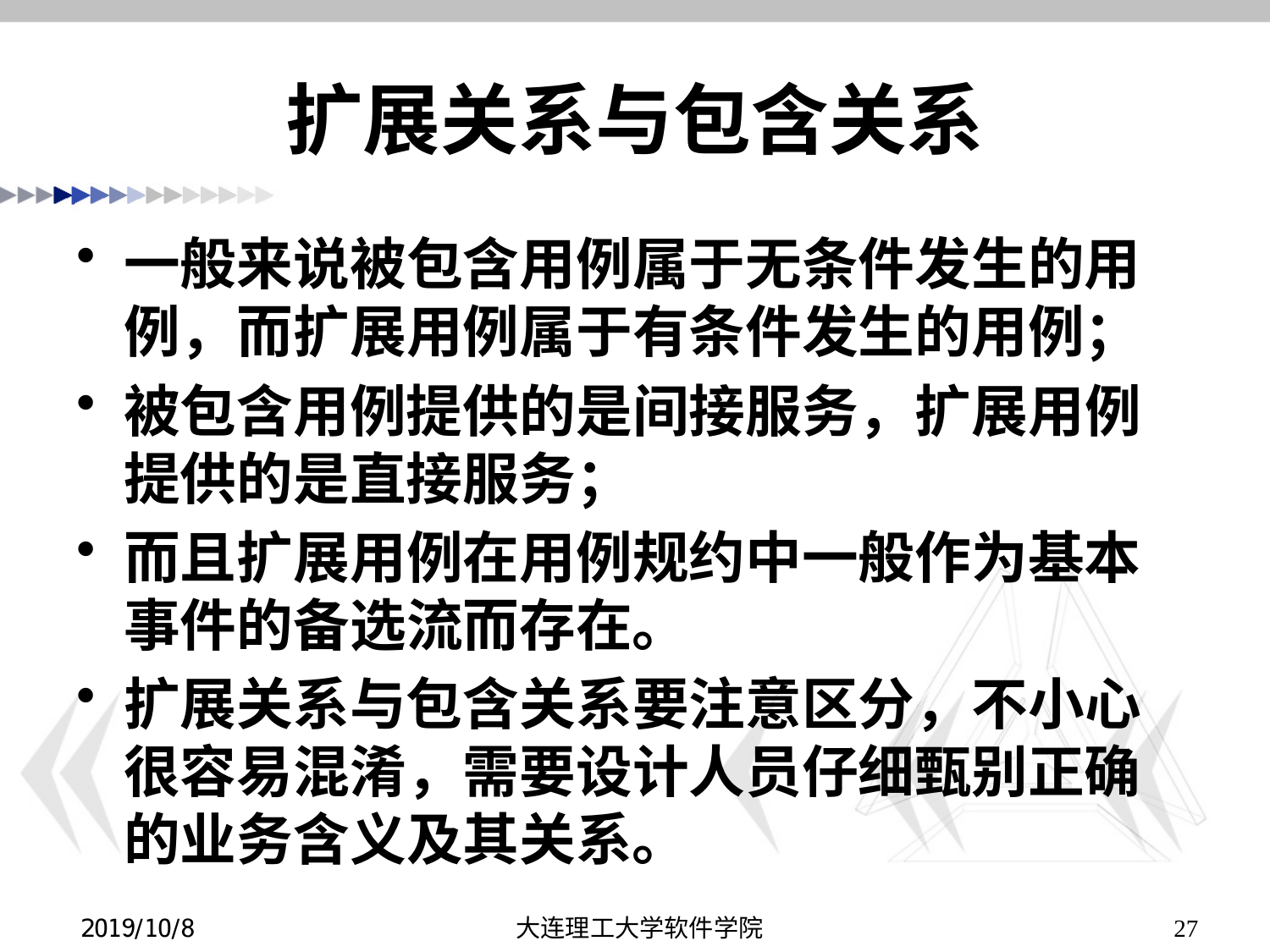

# 扩展关系与包含关系
一般来说被包含用例属于无条件发生的用例，而扩展用例属于有条件发生的用例；
被包含用例提供的是间接服务，扩展用例提供的是直接服务；
而且扩展用例在用例规约中一般作为基本事件的备选流而存在。
扩展关系与包含关系要注意区分，不小心很容易混淆，需要设计人员仔细甄别正确的业务含义及其关系。
2019/10/8
大连理工大学软件学院
27